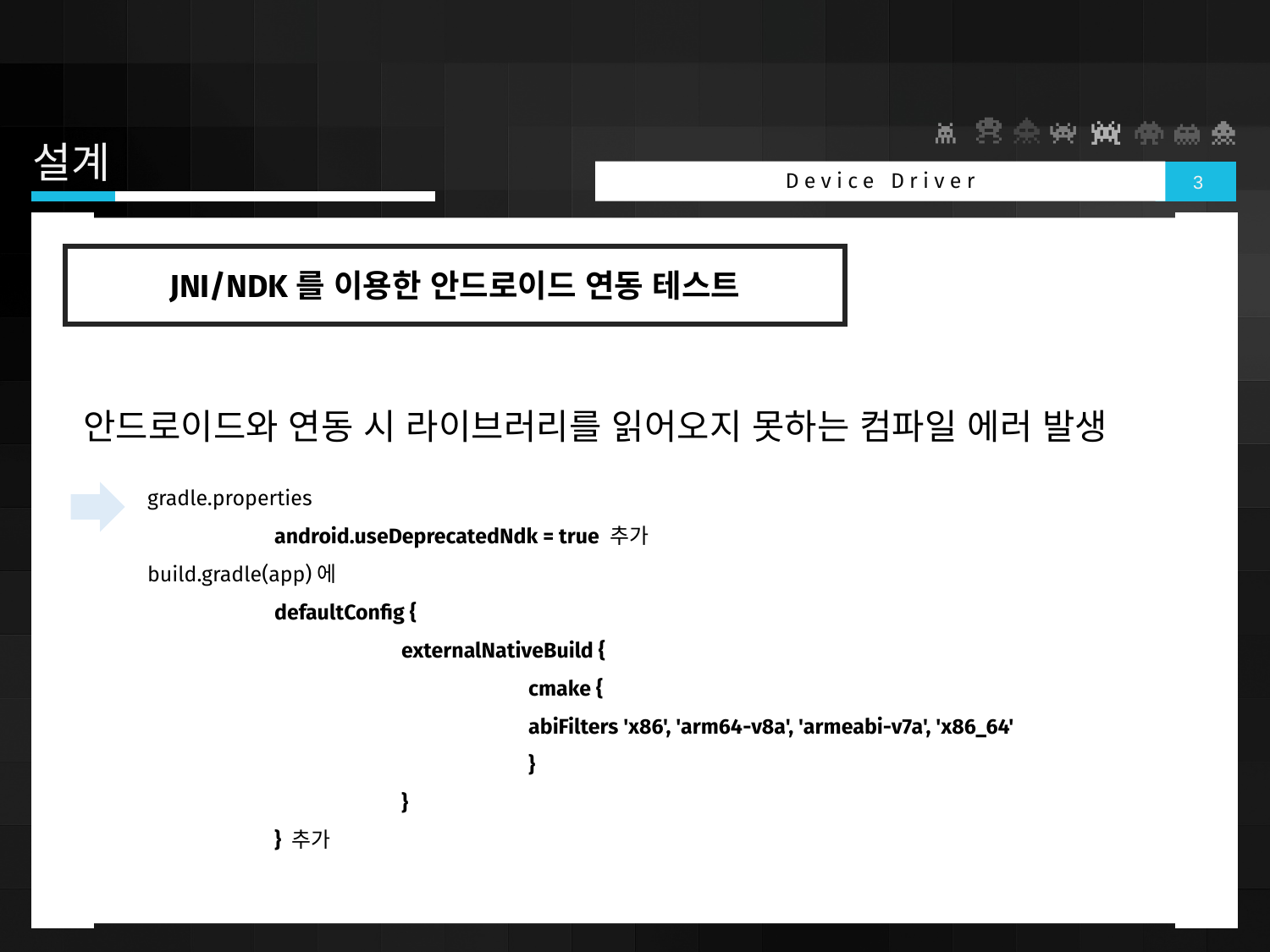

# 설계
Device Driver
3

JNI/NDK를 이용한 안드로이드 연동 테스트
안드로이드와 연동 시 라이브러리를 읽어오지 못하는 컴파일 에러 발생
gradle.properties
	android.useDeprecatedNdk = true 추가
build.gradle(app)에
	defaultConfig {
            		externalNativeBuild {
                			cmake {
                    			abiFilters 'x86', 'arm64-v8a', 'armeabi-v7a', 'x86_64'
			}
            		}
        	} 추가